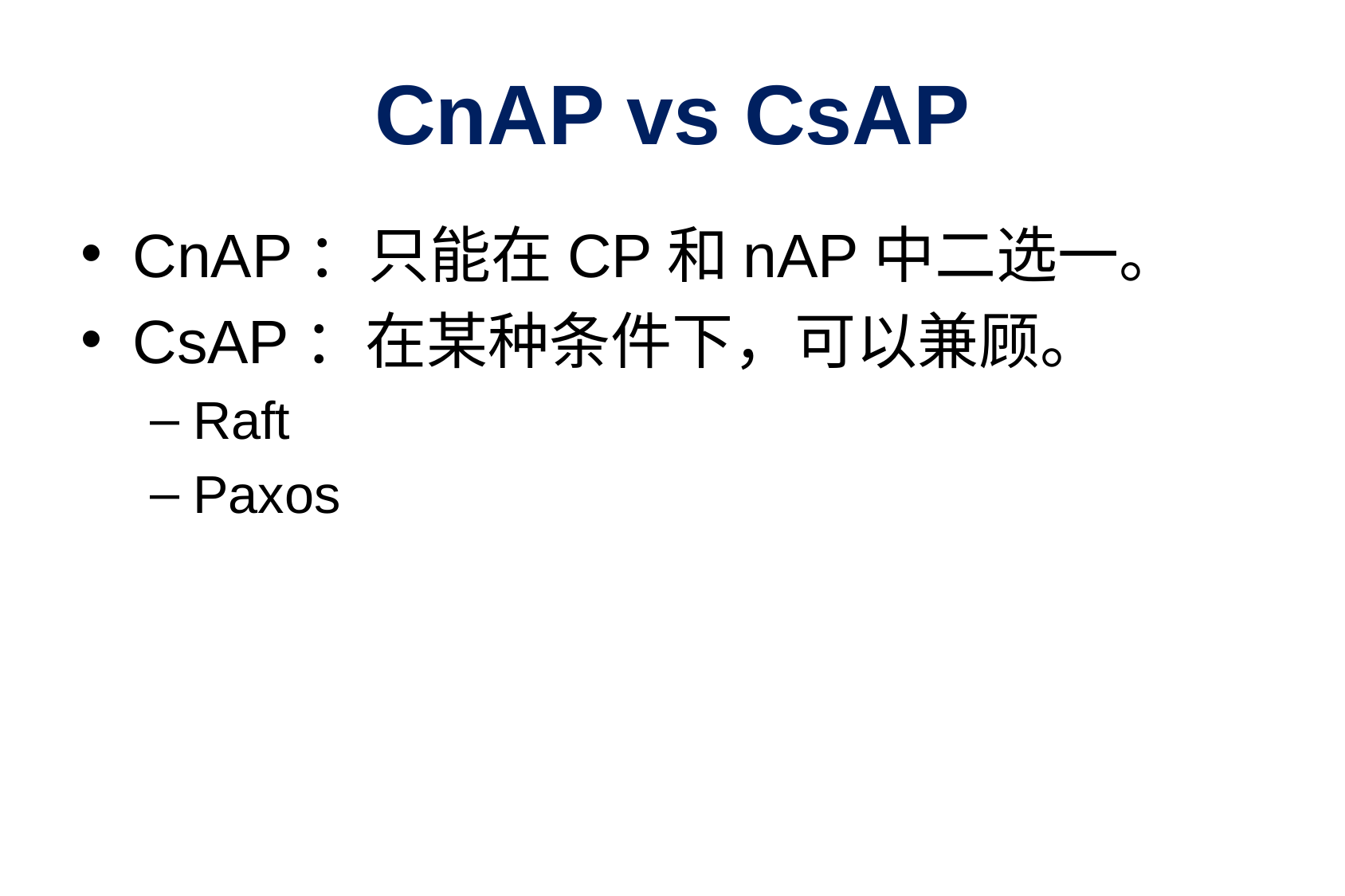

# CnAP vs CsAP
CnAP：只能在CP和nAP中二选一。
CsAP：在某种条件下，可以兼顾。
Raft
Paxos